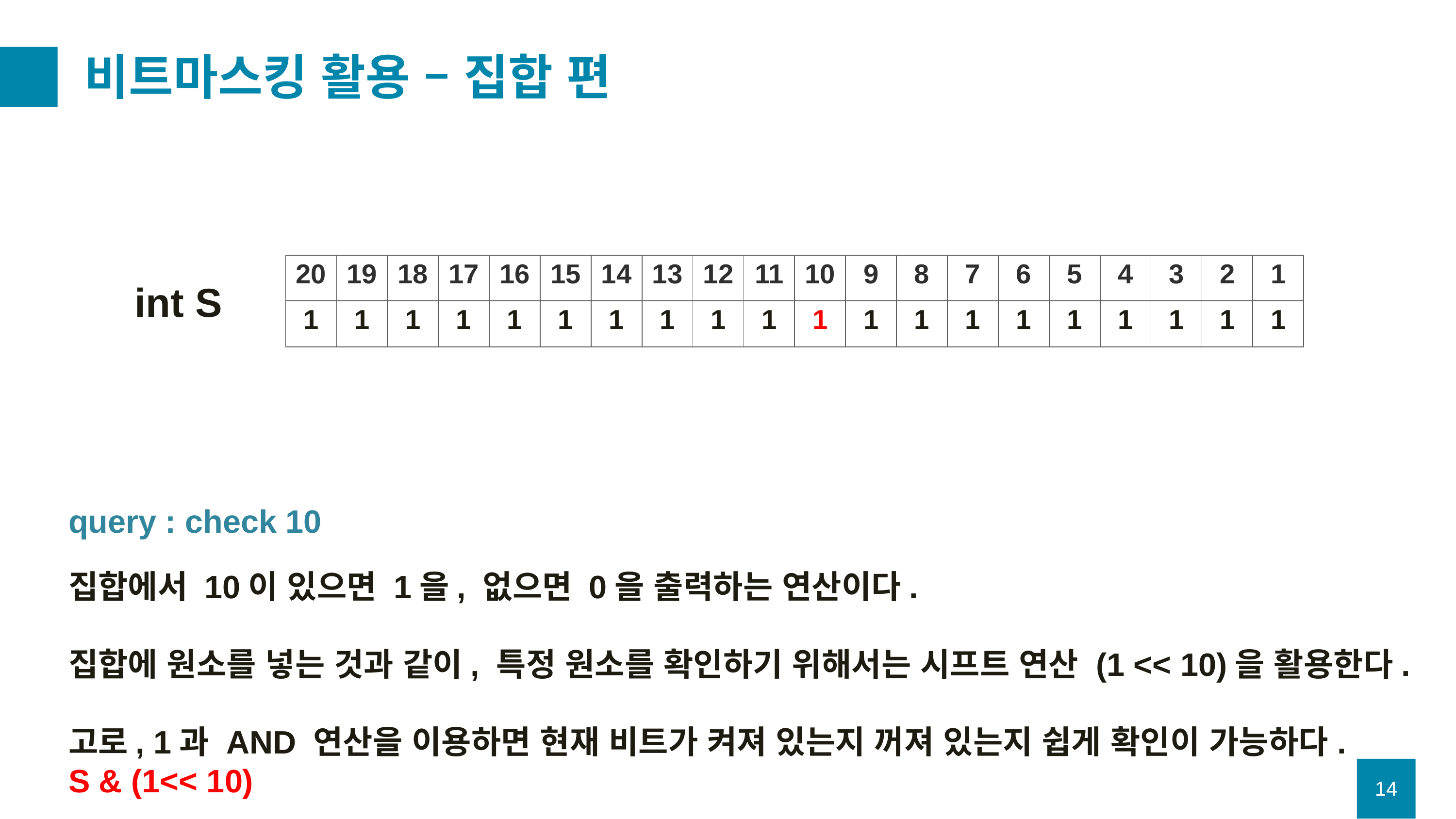

# 비트마스킹 활용 – 집합 편
| 20 | 19 | 18 | 17 | 16 | 15 | 14 | 13 | 12 | 11 | 10 | 9 | 8 | 7 | 6 | 5 | 4 | 3 | 2 | 1 |
| --- | --- | --- | --- | --- | --- | --- | --- | --- | --- | --- | --- | --- | --- | --- | --- | --- | --- | --- | --- |
| 1 | 1 | 1 | 1 | 1 | 1 | 1 | 1 | 1 | 1 | 1 | 1 | 1 | 1 | 1 | 1 | 1 | 1 | 1 | 1 |
int S
query : check 10
집합에서 10이 있으면 1을, 없으면 0을 출력하는 연산이다.

집합에 원소를 넣는 것과 같이, 특정 원소를 확인하기 위해서는 시프트 연산 (1 << 10)을 활용한다.
고로, 1과 AND 연산을 이용하면 현재 비트가 켜져 있는지 꺼져 있는지 쉽게 확인이 가능하다.
S & (1<< 10)
14